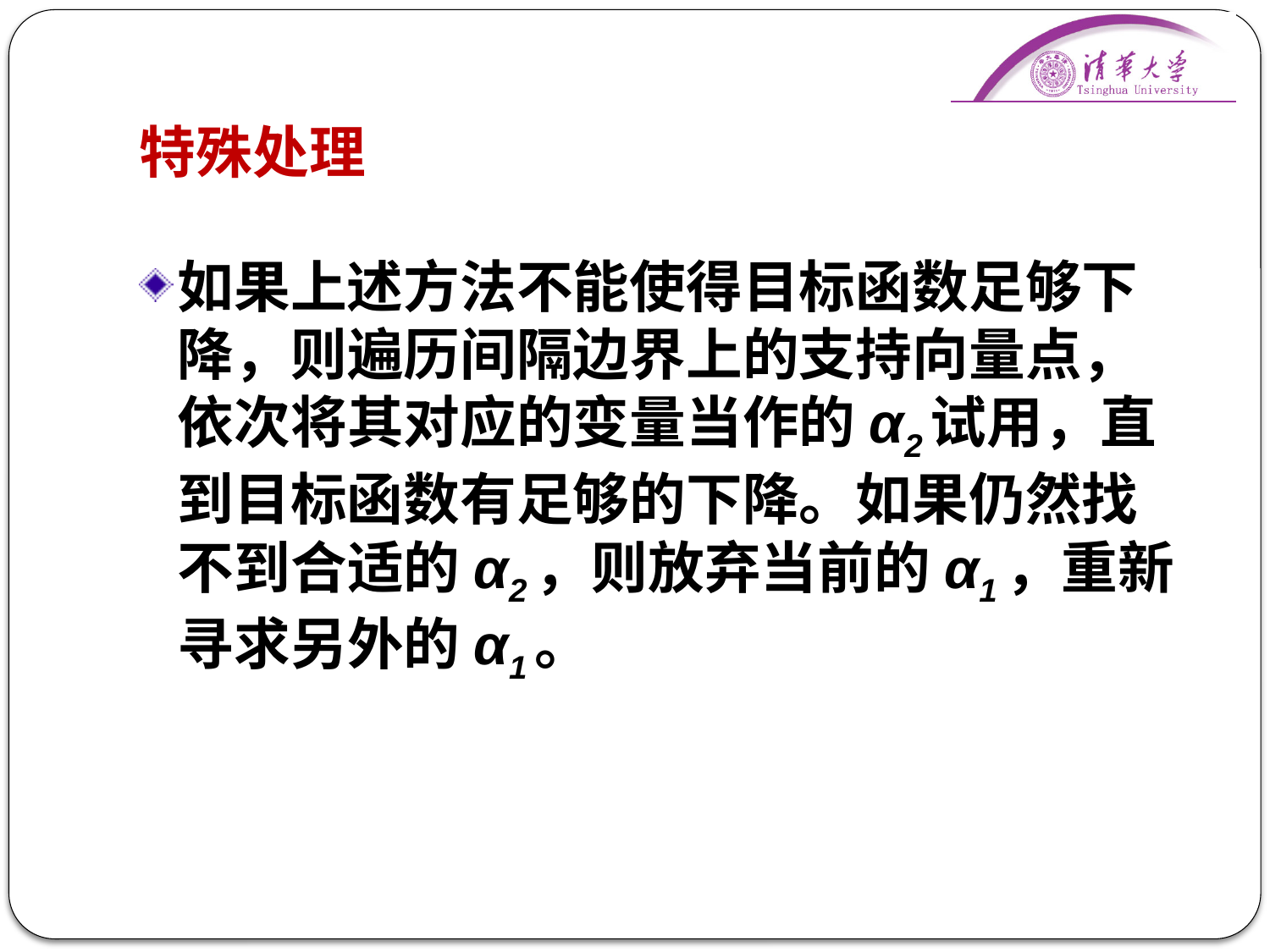

# 特殊处理
如果上述方法不能使得目标函数足够下降，则遍历间隔边界上的支持向量点，依次将其对应的变量当作的α2试用，直到目标函数有足够的下降。如果仍然找不到合适的α2，则放弃当前的α1，重新寻求另外的α1。
82